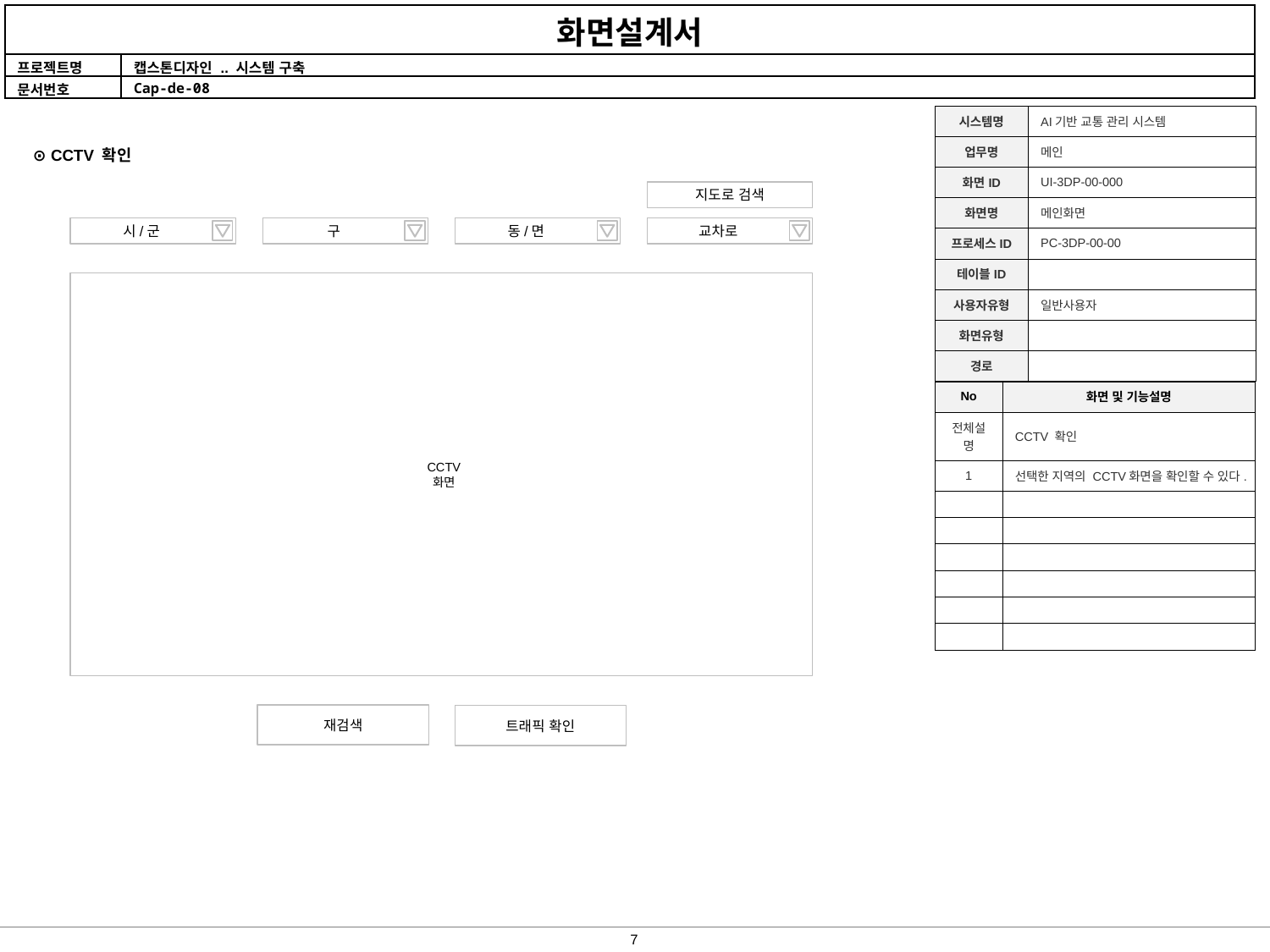

| 시스템명 | AI기반 교통 관리 시스템 |
| --- | --- |
| 업무명 | 메인 |
| 화면ID | UI-3DP-00-000 |
| 화면명 | 메인화면 |
| 프로세스ID | PC-3DP-00-00 |
| 테이블ID |  |
| 사용자유형 | 일반사용자 |
| 화면유형 |  |
| 경로 |  |
⊙ CCTV 확인
지도로 검색

시/군

구

동/면

교차로

CCTV
화면
| No | 화면 및 기능설명 |
| --- | --- |
| 전체설명 | CCTV 확인 |
| 1 | 선택한 지역의 CCTV화면을 확인할 수 있다. |
|  |  |
|  |  |
|  |  |
|  |  |
|  |  |
|  |  |

재검색
트래픽 확인